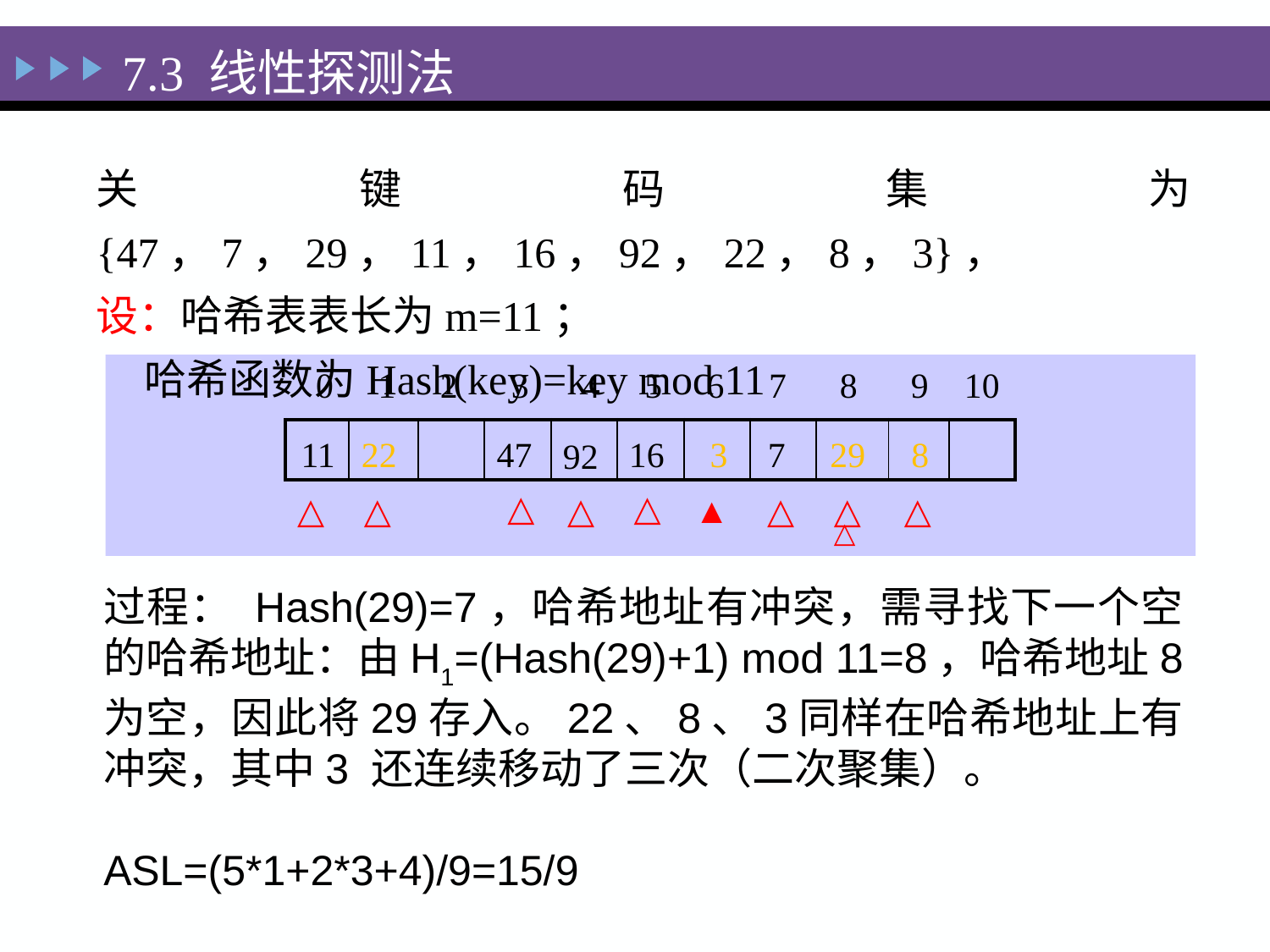

7.3 线性探测法
关键码集为 {47，7，29，11，16，92，22，8，3}，
设：哈希表表长为m=11；
    哈希函数为Hash(key)=key mod 11

  0     1     2      3      4     5     6     7      8      9    10
22
47
3
7
29
8
11
16
92
|  |  |  |  |  |  |  |  |  |  |  |
| --- | --- | --- | --- | --- | --- | --- | --- | --- | --- | --- |
△
△
△
△
△
▲
△
△
△
△
过程： Hash(29)=7，哈希地址有冲突，需寻找下一个空的哈希地址：由H1=(Hash(29)+1) mod 11=8，哈希地址8为空，因此将29存入。22、8、3同样在哈希地址上有冲突，其中3 还连续移动了三次（二次聚集）。

ASL=(5*1+2*3+4)/9=15/9